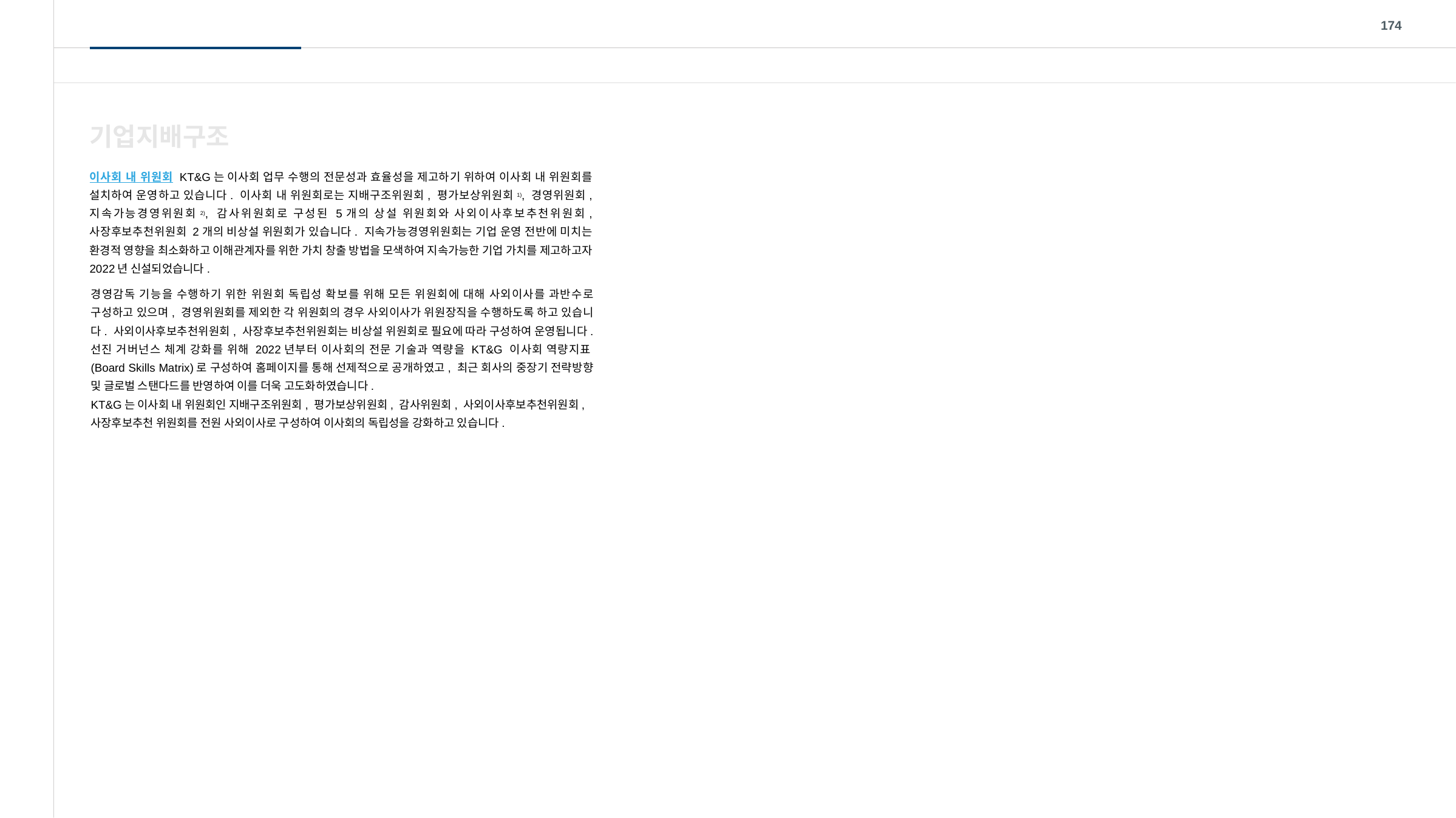

174
기업지배구조
이사회 내 위원회 KT&G는 이사회 업무 수행의 전문성과 효율성을 제고하기 위하여 이사회 내 위원회를 설치하여 운영하고 있습니다. 이사회 내 위원회로는 지배구조위원회, 평가보상위원회1), 경영위원회, 지속가능경영위원회2), 감사위원회로 구성된 5개의 상설 위원회와 사외이사후보추천위원회, 사장후보추천위원회 2개의 비상설 위원회가 있습니다. 지속가능경영위원회는 기업 운영 전반에 미치는 환경적 영향을 최소화하고 이해관계자를 위한 가치 창출 방법을 모색하여 지속가능한 기업 가치를 제고하고자 2022년 신설되었습니다.
경영감독 기능을 수행하기 위한 위원회 독립성 확보를 위해 모든 위원회에 대해 사외이사를 과반수로 구성하고 있으며, 경영위원회를 제외한 각 위원회의 경우 사외이사가 위원장직을 수행하도록 하고 있습니다. 사외이사후보추천위원회, 사장후보추천위원회는 비상설 위원회로 필요에 따라 구성하여 운영됩니다. 선진 거버넌스 체계 강화를 위해 2022년부터 이사회의 전문 기술과 역량을 KT&G 이사회 역량지표(Board Skills Matrix)로 구성하여 홈페이지를 통해 선제적으로 공개하였고, 최근 회사의 중장기 전략방향 및 글로벌 스탠다드를 반영하여 이를 더욱 고도화하였습니다.
KT&G는 이사회 내 위원회인 지배구조위원회, 평가보상위원회, 감사위원회, 사외이사후보추천위원회, 사장후보추천 위원회를 전원 사외이사로 구성하여 이사회의 독립성을 강화하고 있습니다.